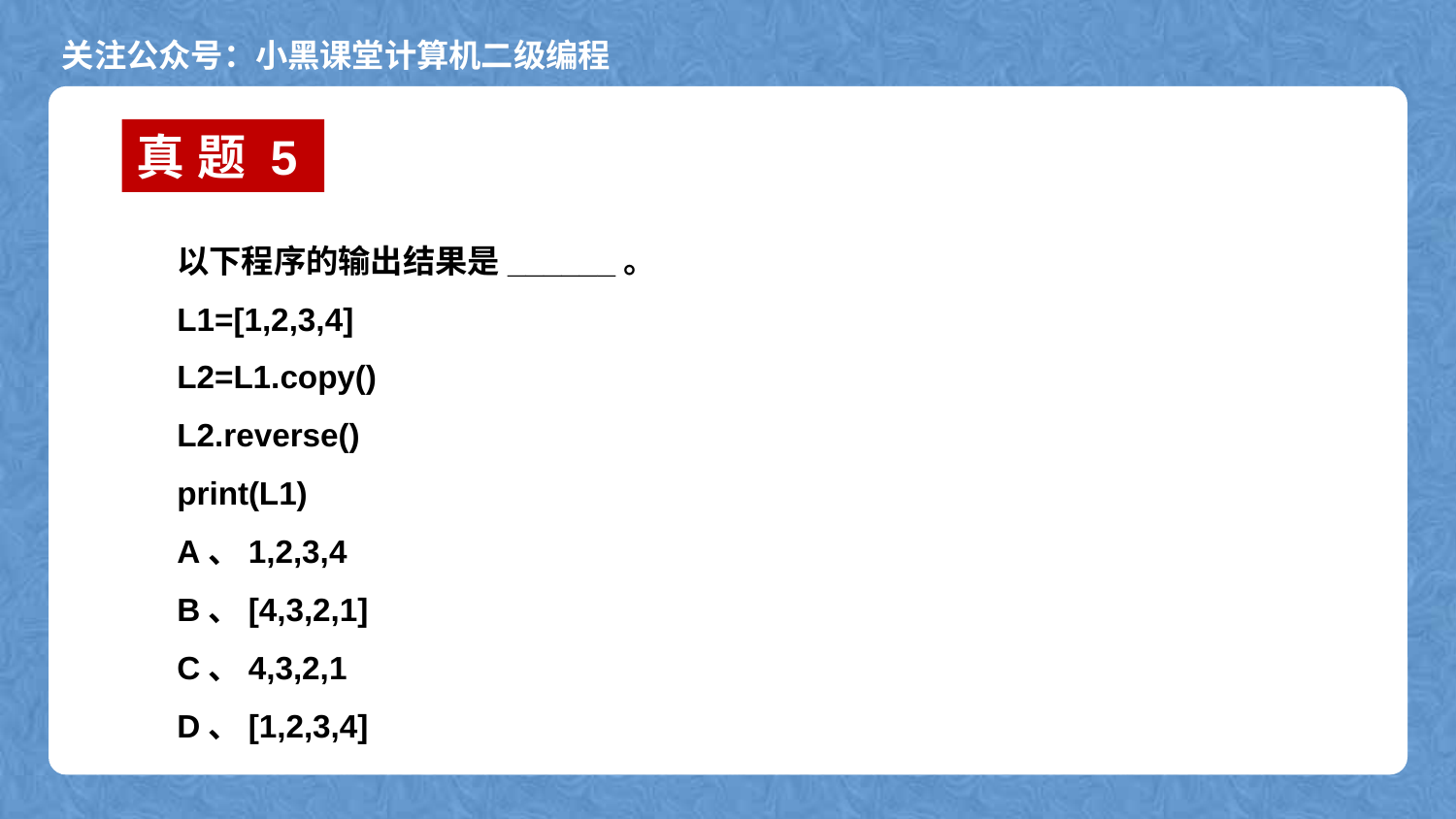

真题5
以下程序的输出结果是______。
L1=[1,2,3,4]
L2=L1.copy()
L2.reverse()
print(L1)
A、1,2,3,4
B、[4,3,2,1]
C、4,3,2,1
D、[1,2,3,4]